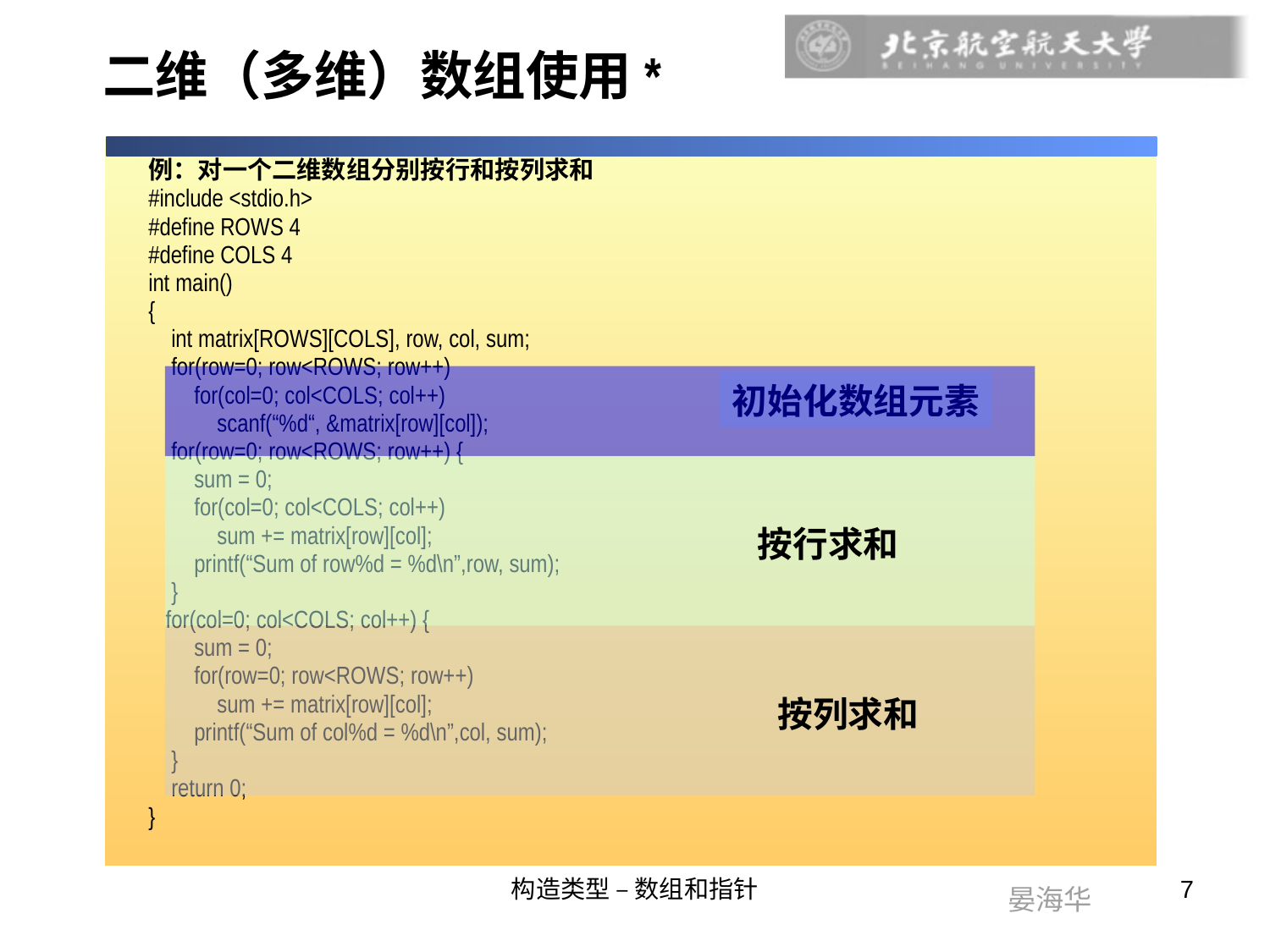

# 二维（多维）数组使用*
例：对一个二维数组分别按行和按列求和
#include <stdio.h>
#define ROWS 4
#define COLS 4
int main()
{
    int matrix[ROWS][COLS], row, col, sum;
    for(row=0; row<ROWS; row++)
        for(col=0; col<COLS; col++)
            scanf(“%d“, &matrix[row][col]);
    for(row=0; row<ROWS; row++) {
        sum = 0;
        for(col=0; col<COLS; col++)
            sum += matrix[row][col];
        printf(“Sum of row%d = %d\n”,row, sum);
    }
   for(col=0; col<COLS; col++) {
        sum = 0;
        for(row=0; row<ROWS; row++)
            sum += matrix[row][col];
        printf(“Sum of col%d = %d\n”,col, sum);
    }
    return 0;
}

初始化数组元素

按行求和

按列求和
构造类型 – 数组和指针
7